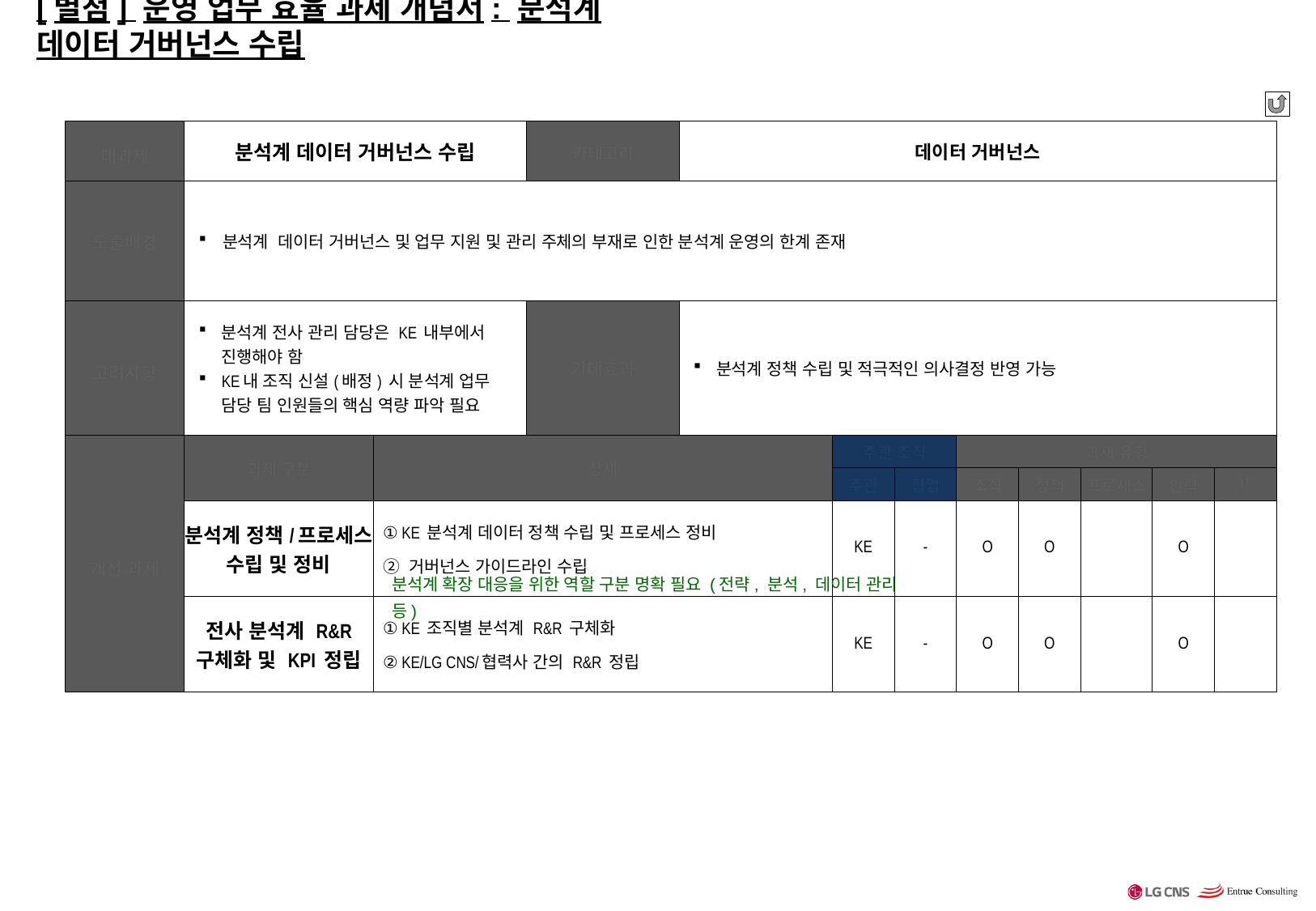

# [별첨] 운영 업무 효율 과제 개념서: 분석계 데이터 거버넌스 수립

| 대과제 | 분석계 데이터 거버넌스 수립 |  | 카테고리 | 데이터 거버넌스 |  |  |  |  |  |  |  |
| --- | --- | --- | --- | --- | --- | --- | --- | --- | --- | --- | --- |
| 도출배경 | 분석계 데이터 거버넌스 및 업무 지원 및 관리 주체의 부재로 인한 분석계 운영의 한계 존재 |  | 담당 부서 | KE |  |  |  |  |  |  |  |
| 고려사항 | 분석계 전사 관리 담당은 KE 내부에서 진행해야 함 KE내 조직 신설(배정) 시 분석계 업무 담당 팀 인원들의 핵심 역량 파악 필요 |  | 기대효과 | 분석계 정책 수립 및 적극적인 의사결정 반영 가능 |  |  |  |  |  |  |  |
| 개선 과제 | 과제 구분 | 상세 |  |  | 주관 조직 |  | 과제 유형 |  |  |  |  |
| 개선 과제 | 과제 구분 | 상세 |  |  | 주관 | 협업 | 조직 | 정책 | 프로세스 | 인력 | IT |
|  | 분석계 정책/프로세스 수립 및 정비 | ① KE 분석계 데이터 정책 수립 및 프로세스 정비 ② 거버넌스 가이드라인 수립 |  |  | KE | - | O | O |  | O |  |
|  | 전사 분석계 R&R 구체화 및 KPI 정립 | ① KE 조직별 분석계 R&R 구체화 ② KE/LG CNS/협력사 간의 R&R 정립 |  |  | KE | - | O | O |  | O |  |
분석계 확장 대응을 위한 역할 구분 명확 필요 (전략, 분석, 데이터 관리 등)